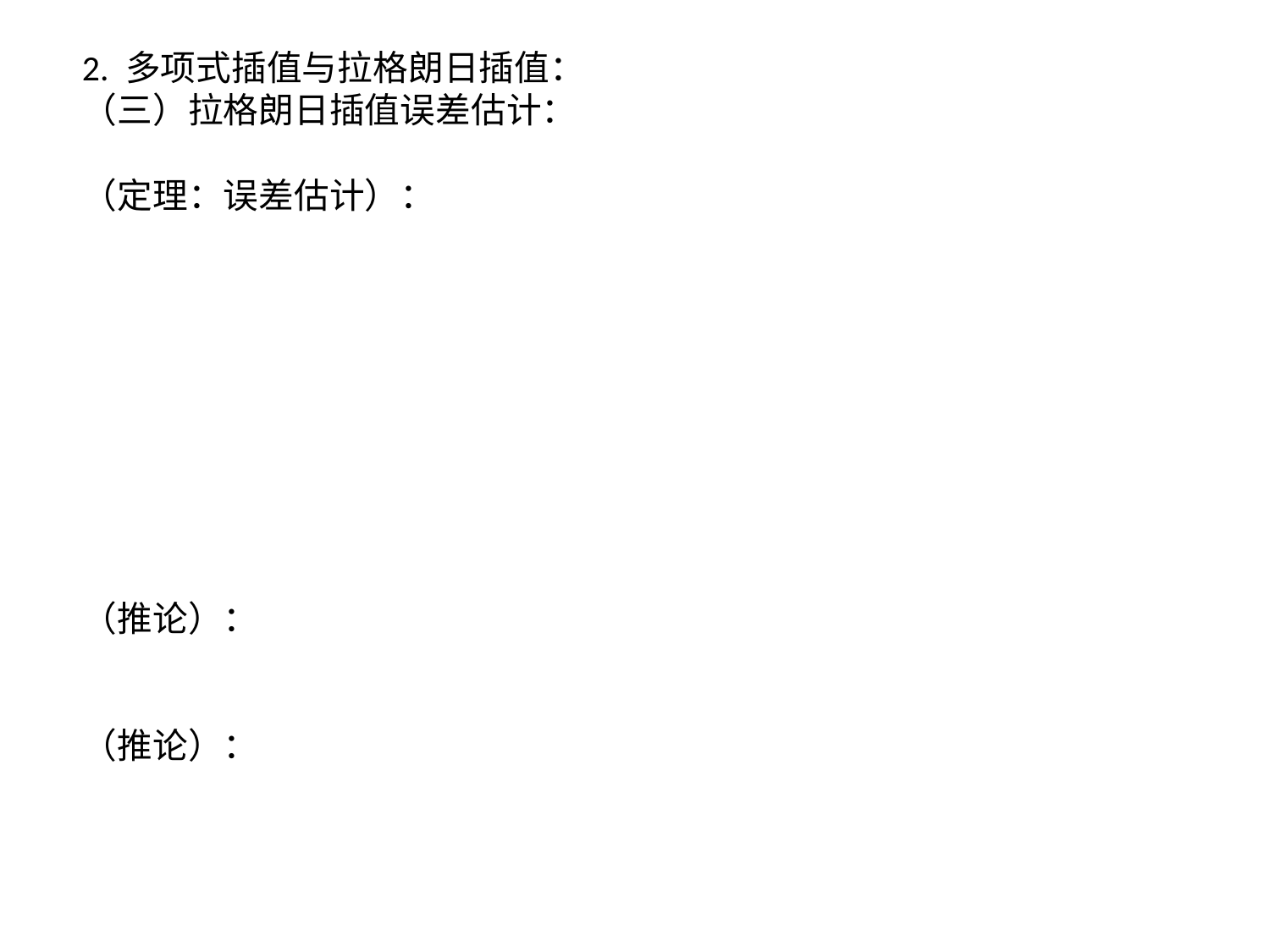

2. 多项式插值与拉格朗日插值：
（三）拉格朗日插值误差估计：

（定理：误差估计）：

（推论）：

（推论）：